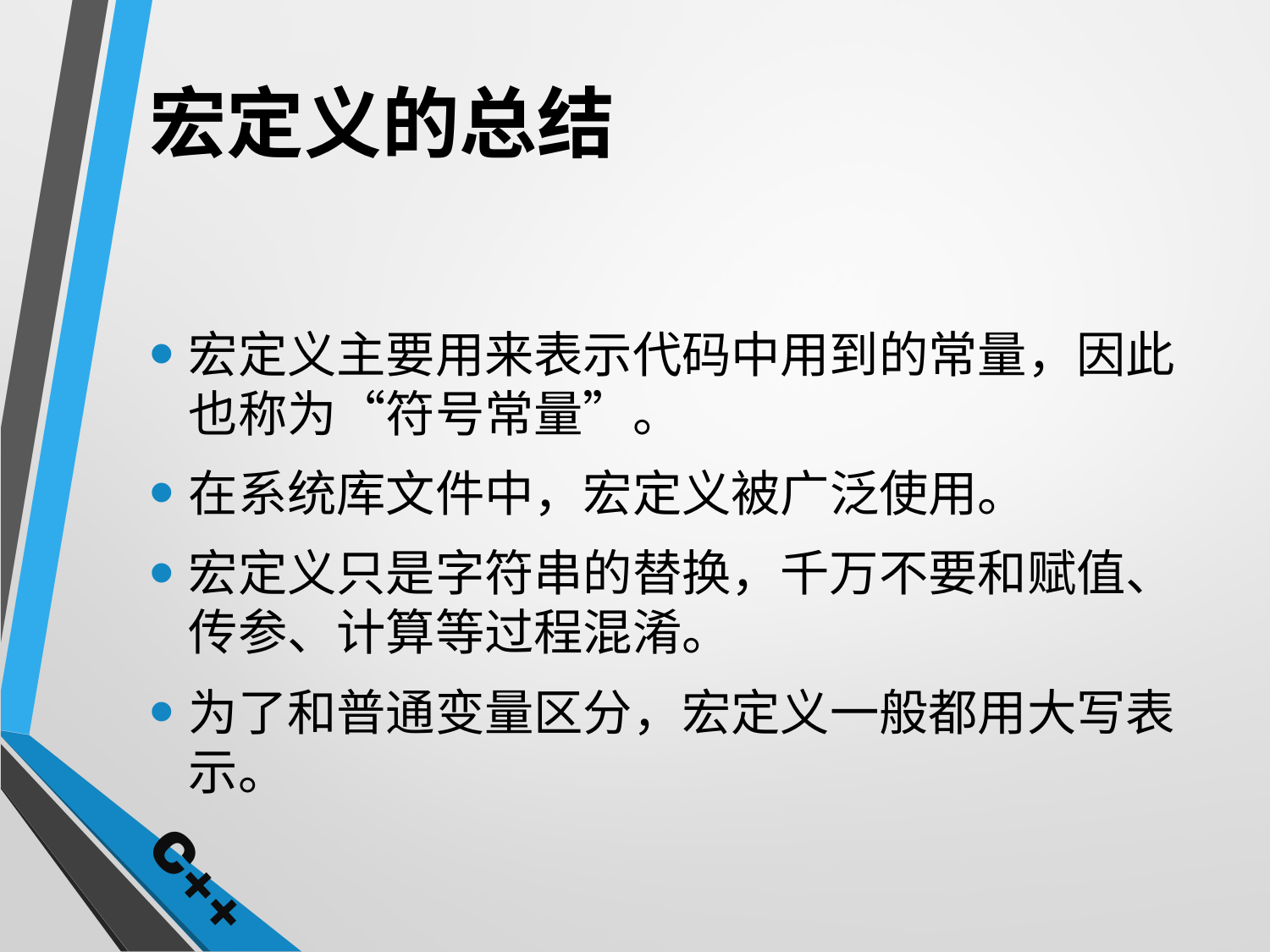

# 宏定义的总结
宏定义主要用来表示代码中用到的常量，因此也称为“符号常量”。
在系统库文件中，宏定义被广泛使用。
宏定义只是字符串的替换，千万不要和赋值、传参、计算等过程混淆。
为了和普通变量区分，宏定义一般都用大写表示。